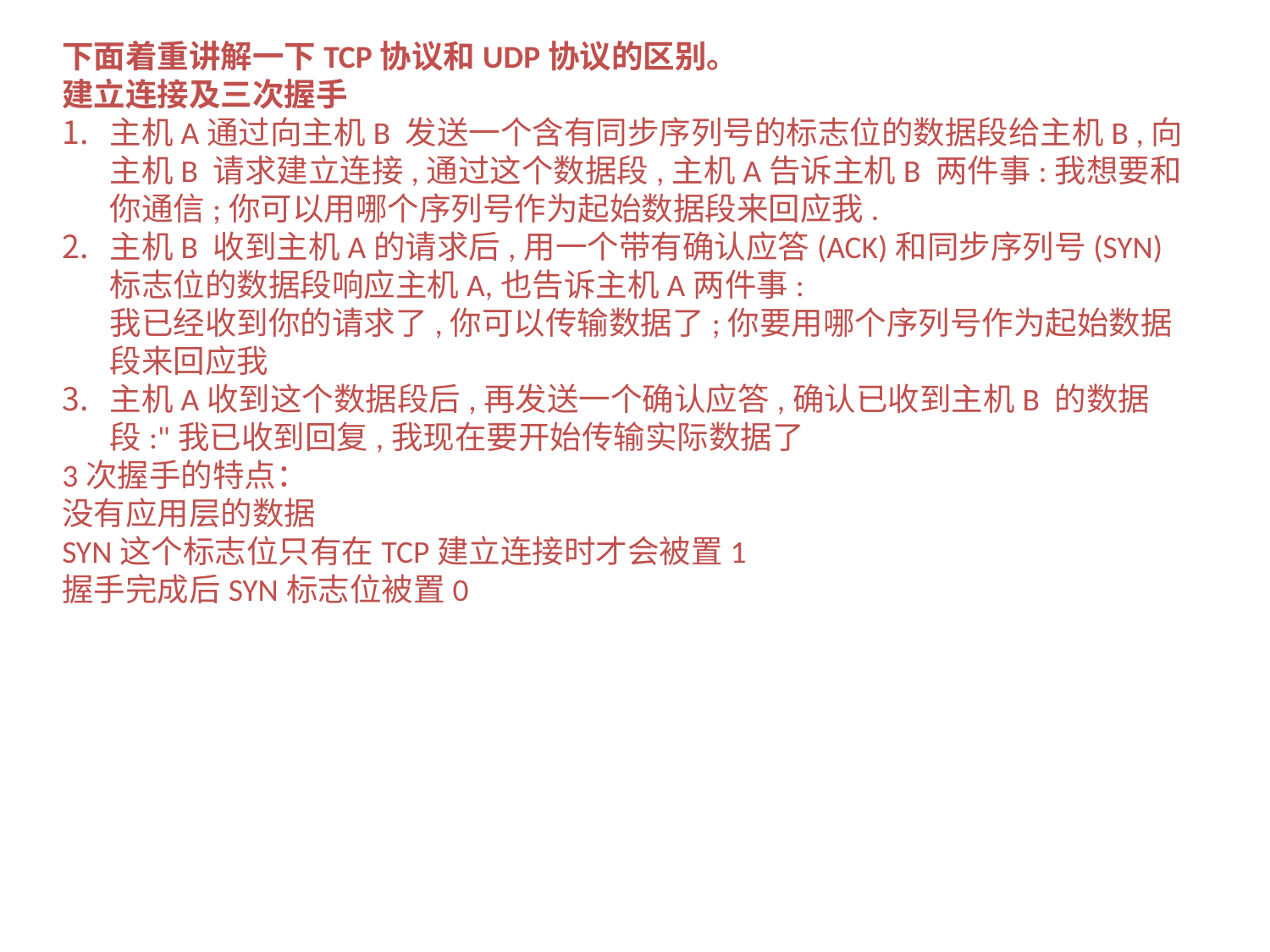

下面着重讲解一下TCP协议和UDP协议的区别。
建立连接及三次握手
主机A通过向主机B 发送一个含有同步序列号的标志位的数据段给主机B ,向主机B 请求建立连接,通过这个数据段,主机A告诉主机B 两件事:我想要和你通信;你可以用哪个序列号作为起始数据段来回应我.
主机B 收到主机A的请求后,用一个带有确认应答(ACK)和同步序列号(SYN)标志位的数据段响应主机A,也告诉主机A两件事:
我已经收到你的请求了,你可以传输数据了;你要用哪个序列号作为起始数据段来回应我
主机A收到这个数据段后,再发送一个确认应答,确认已收到主机B 的数据段:"我已收到回复,我现在要开始传输实际数据了
3次握手的特点：
没有应用层的数据
SYN这个标志位只有在TCP建立连接时才会被置1
握手完成后SYN标志位被置0